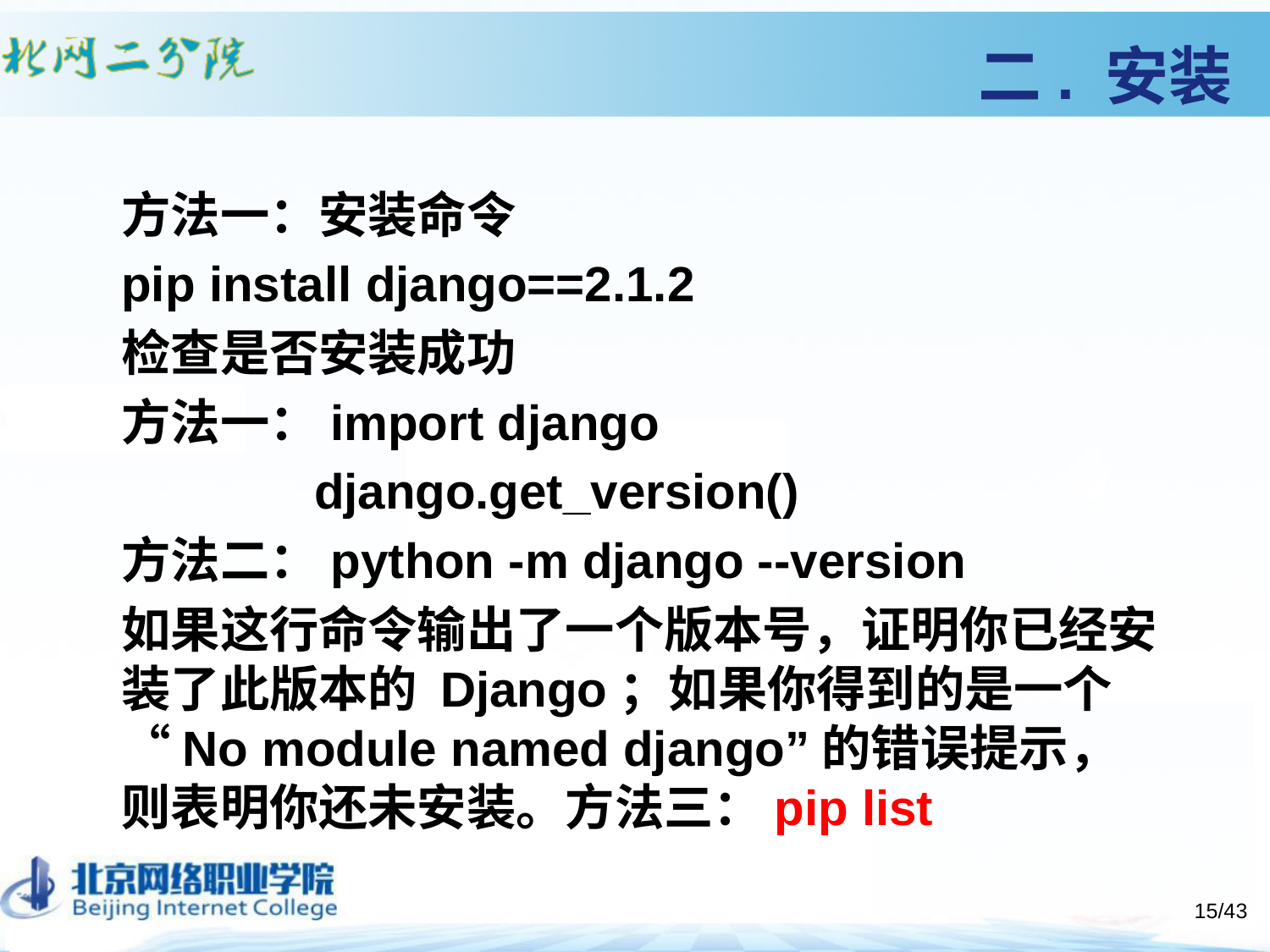

# 二.	安装
方法一：安装命令
pip install django==2.1.2
检查是否安装成功
方法一：import django
              django.get_version()
方法二：python -m django --version
如果这行命令输出了一个版本号，证明你已经安装了此版本的 Django；如果你得到的是一个“No module named django”的错误提示，则表明你还未安装。方法三：pip list
15/43